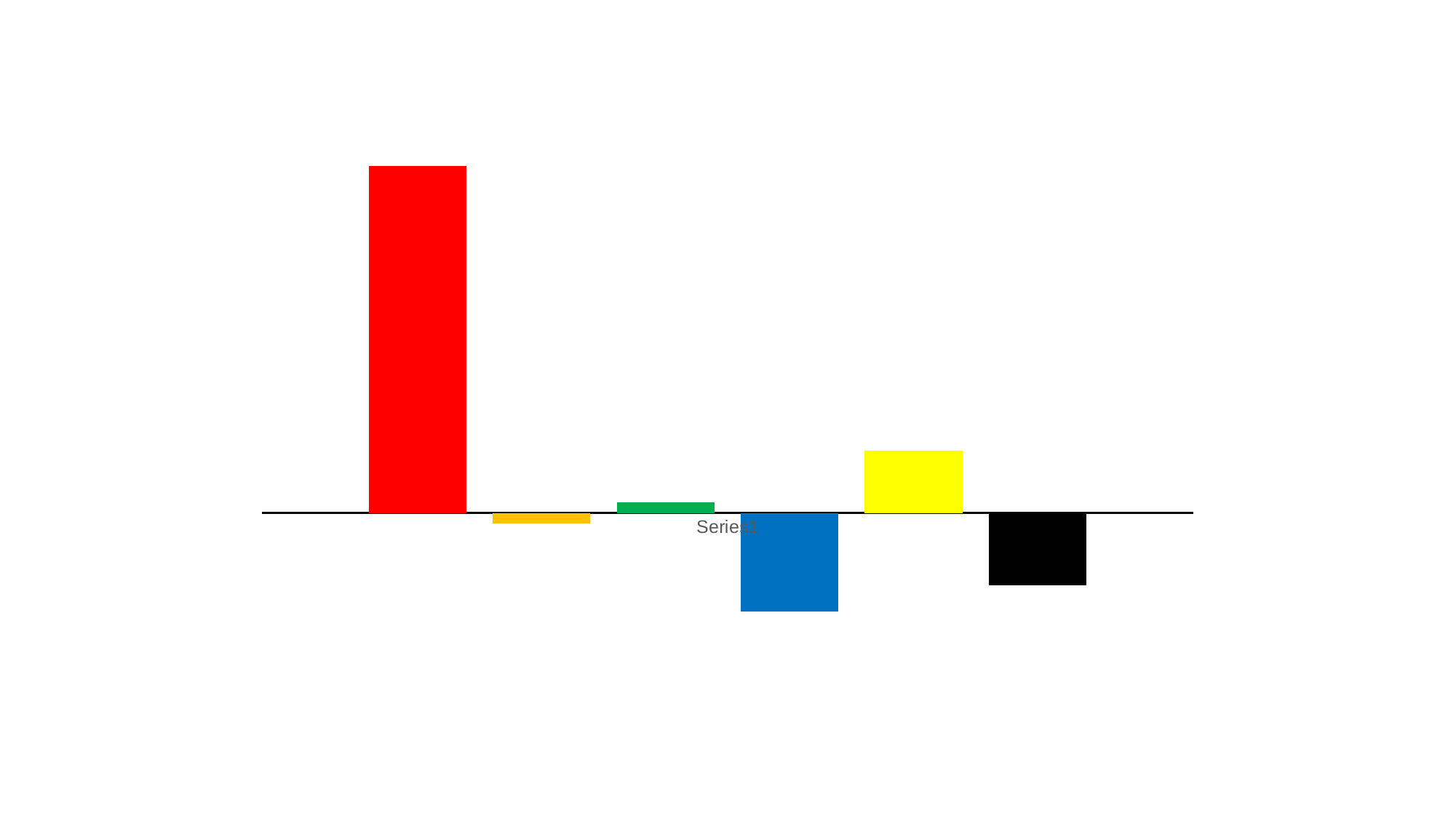

### Chart

| Category | 농축수산물 | 공업제품 | 집세 | 공공서비스 | 개인서비스 | 전기·수도·가스 |
|---|---|---|---|---|---|---|
|  | 0.067 | -0.002 | 0.002 | -0.019 | 0.012 | -0.014 |